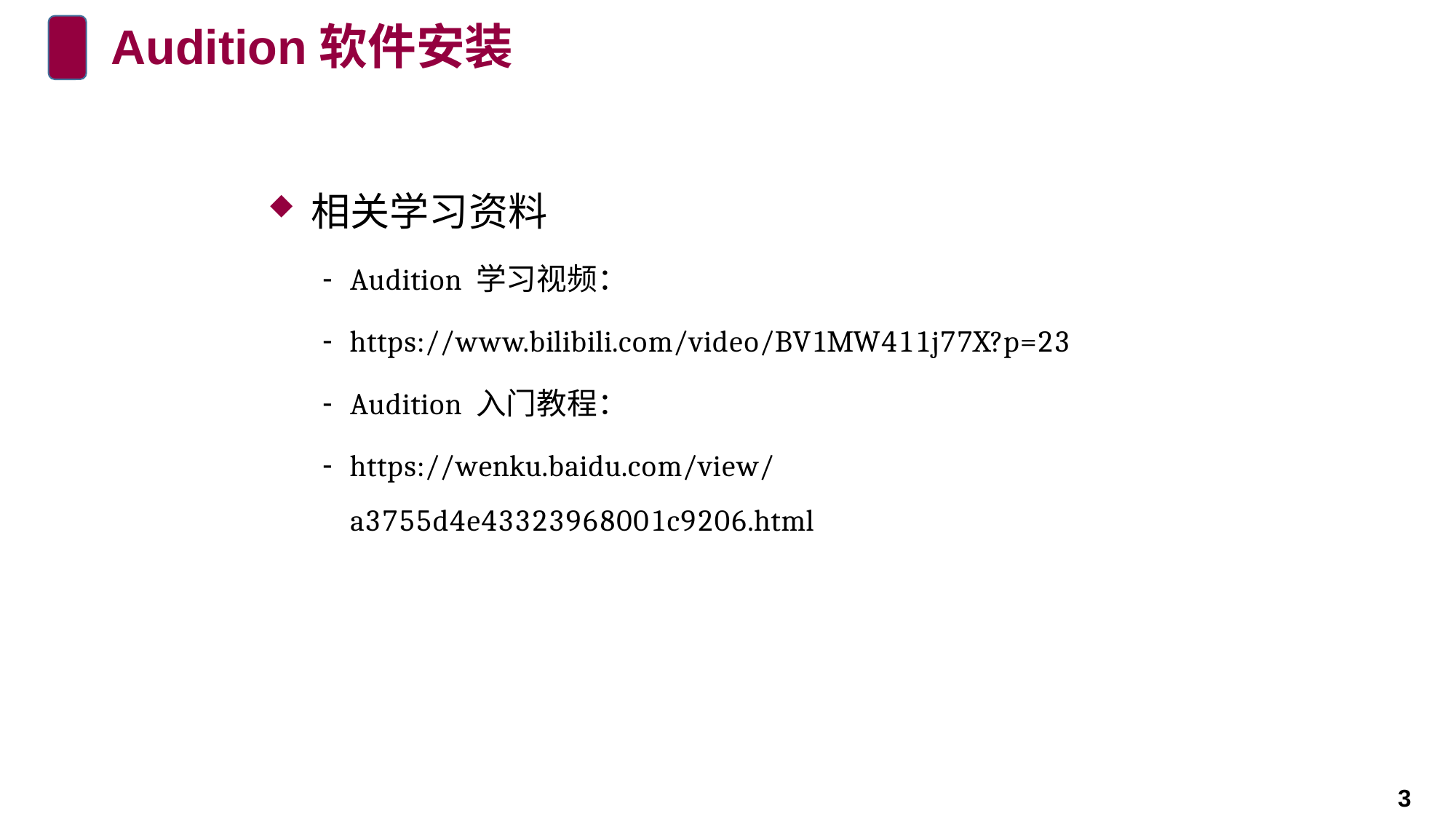

# Audition软件安装
相关学习资料
Audition 学习视频：
https://www.bilibili.com/video/BV1MW411j77X?p=23
Audition 入门教程：
https://wenku.baidu.com/view/a3755d4e43323968001c9206.html
3